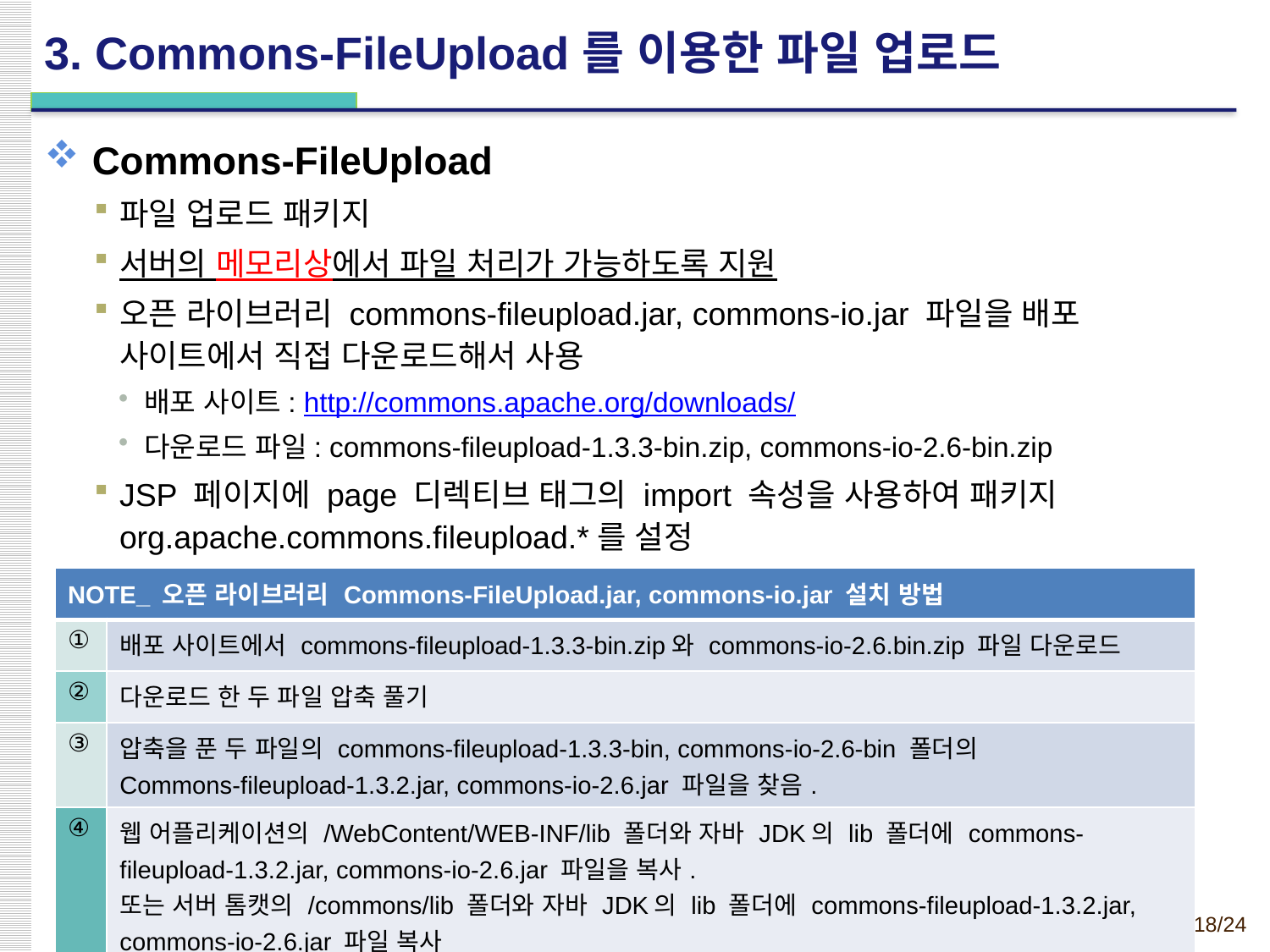

# 3. Commons-FileUpload를 이용한 파일 업로드
Commons-FileUpload
파일 업로드 패키지
서버의 메모리상에서 파일 처리가 가능하도록 지원
오픈 라이브러리 commons-fileupload.jar, commons-io.jar 파일을 배포 사이트에서 직접 다운로드해서 사용
배포 사이트: http://commons.apache.org/downloads/
다운로드 파일: commons-fileupload-1.3.3-bin.zip, commons-io-2.6-bin.zip
JSP 페이지에 page 디렉티브 태그의 import 속성을 사용하여 패키지 org.apache.commons.fileupload.*를 설정
| NOTE\_ 오픈 라이브러리 Commons-FileUpload.jar, commons-io.jar 설치 방법 |  |
| --- | --- |
| ① | 배포 사이트에서 commons-fileupload-1.3.3-bin.zip와 commons-io-2.6.bin.zip 파일 다운로드 |
| ② | 다운로드 한 두 파일 압축 풀기 |
| ③ | 압축을 푼 두 파일의 commons-fileupload-1.3.3-bin, commons-io-2.6-bin 폴더의 Commons-fileupload-1.3.2.jar, commons-io-2.6.jar 파일을 찾음. |
| ④ | 웹 어플리케이션의 /WebContent/WEB-INF/lib 폴더와 자바 JDK의 lib 폴더에 commons-fileupload-1.3.2.jar, commons-io-2.6.jar 파일을 복사. 또는 서버 톰캣의 /commons/lib 폴더와 자바 JDK의 lib 폴더에 commons-fileupload-1.3.2.jar, commons-io-2.6.jar 파일 복사 |